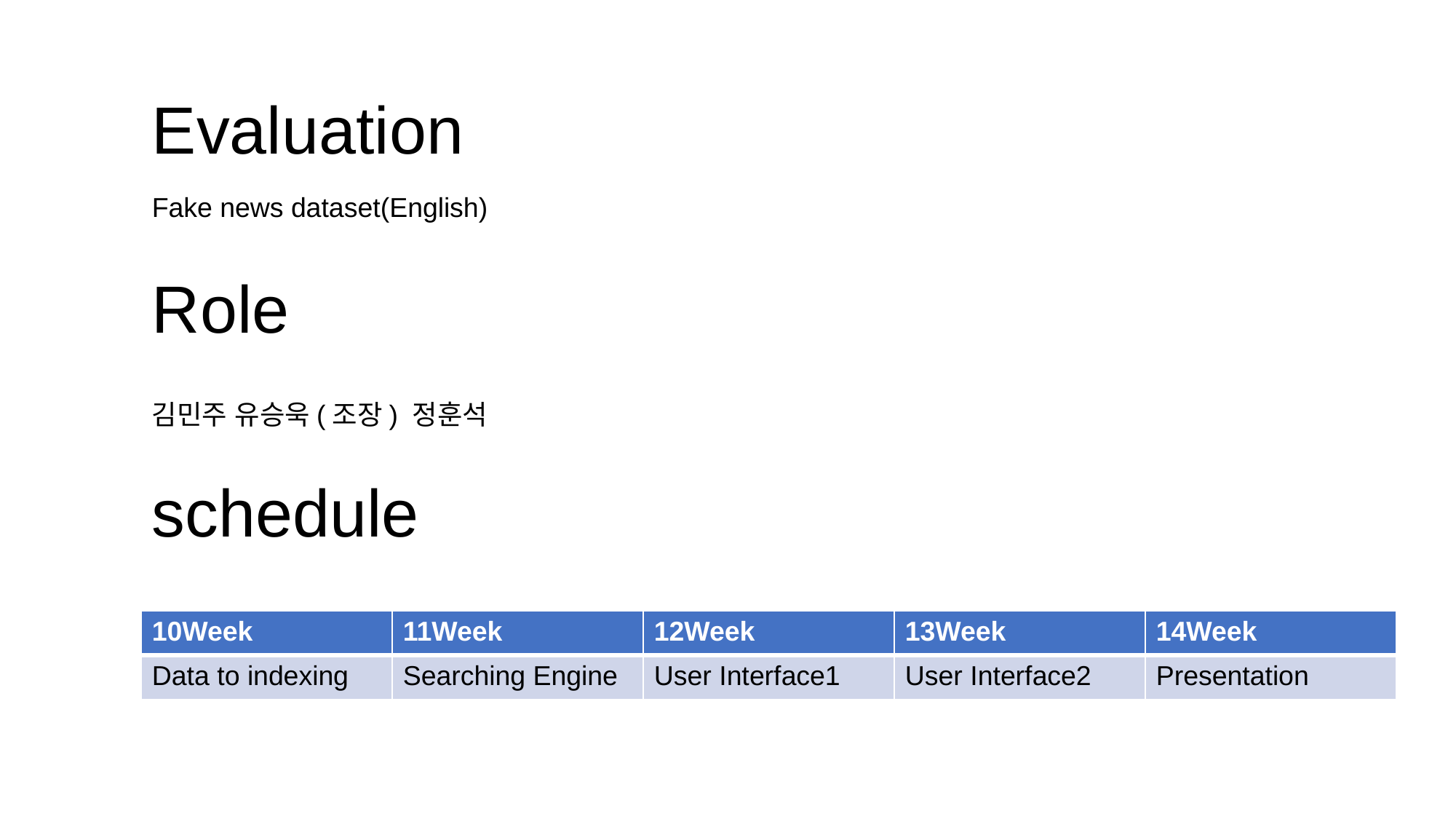

Evaluation
Fake news dataset(English)
Role
김민주 유승욱(조장) 정훈석
# schedule
| 10Week | 11Week | 12Week | 13Week | 14Week |
| --- | --- | --- | --- | --- |
| Data to indexing | Searching Engine | User Interface1 | User Interface2 | Presentation |